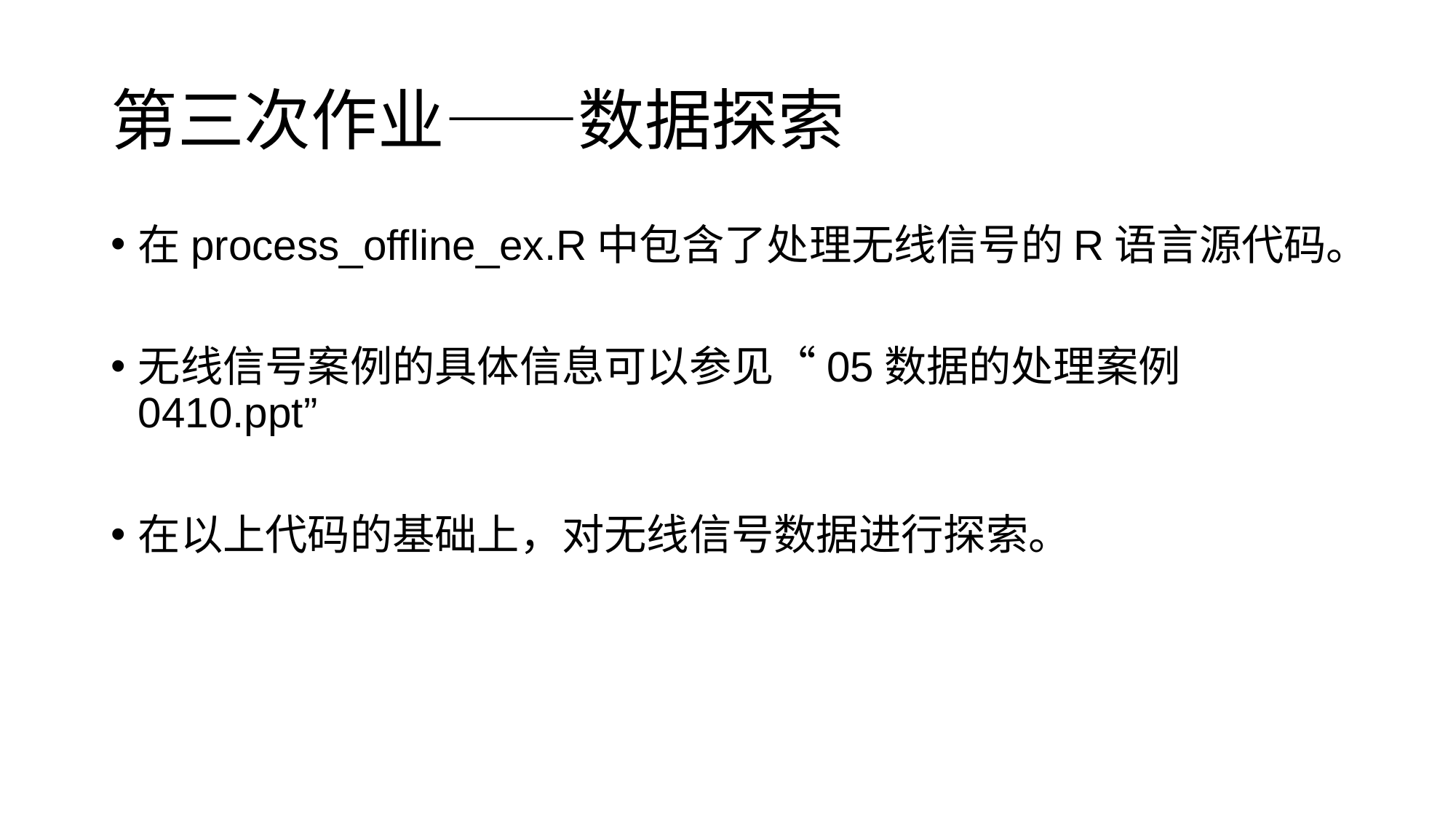

# 第三次作业——数据探索
在process_offline_ex.R中包含了处理无线信号的R语言源代码。

无线信号案例的具体信息可以参见“05数据的处理案例0410.ppt”

在以上代码的基础上，对无线信号数据进行探索。